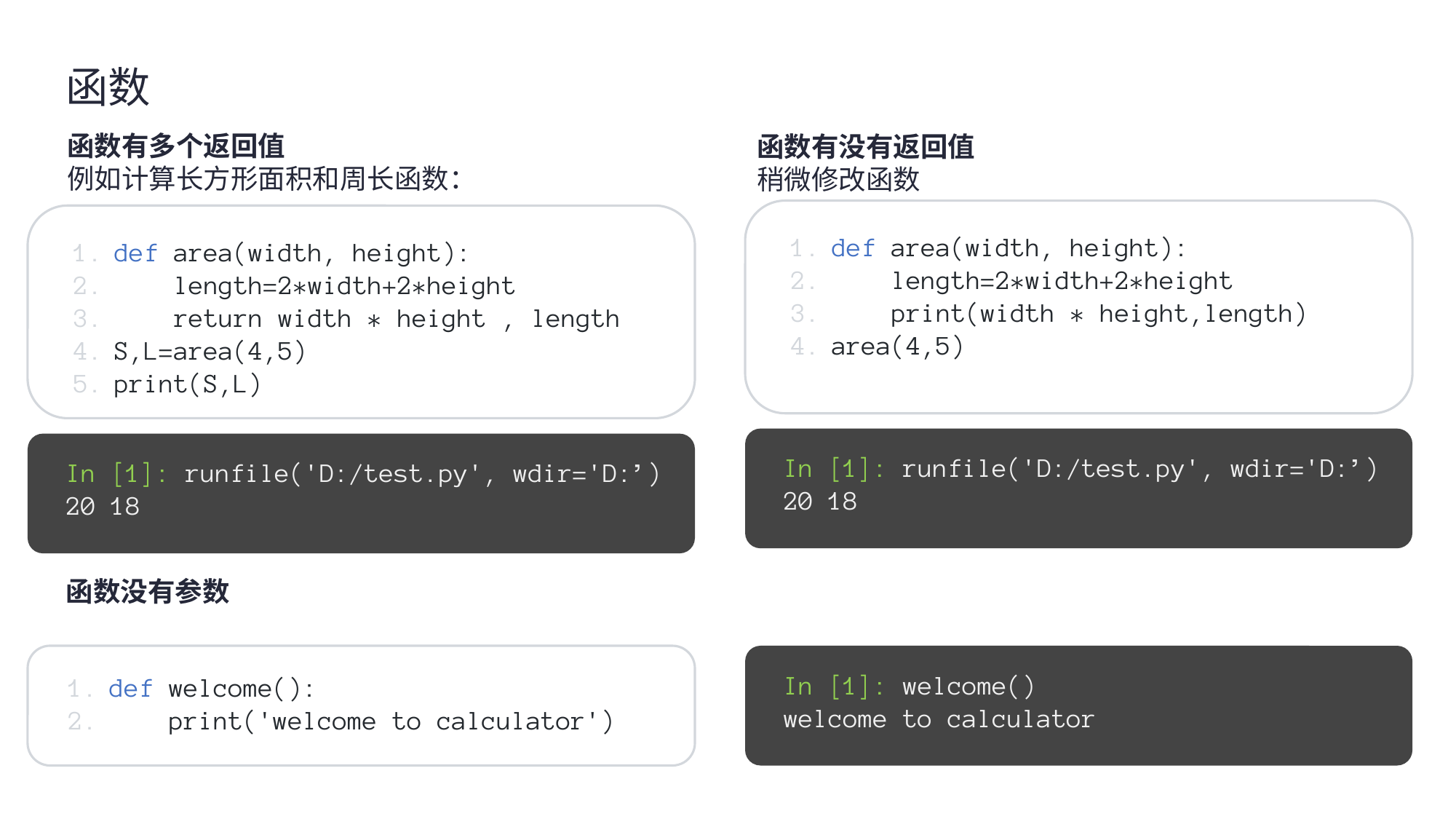

函数
函数有多个返回值
例如计算长方形面积和周长函数：
函数有没有返回值
稍微修改函数
def area(width, height):
    length=2*width+2*height
    print(width * height,length)
area(4,5)
def area(width, height):
    length=2*width+2*height
    return width * height , length
S,L=area(4,5)
print(S,L)
In [1]: runfile('D:/test.py', wdir='D:’)
20 18

In [1]: runfile('D:/test.py', wdir='D:’)
20 18

函数没有参数
def welcome():
    print('welcome to calculator')
In [1]: welcome()
welcome to calculator